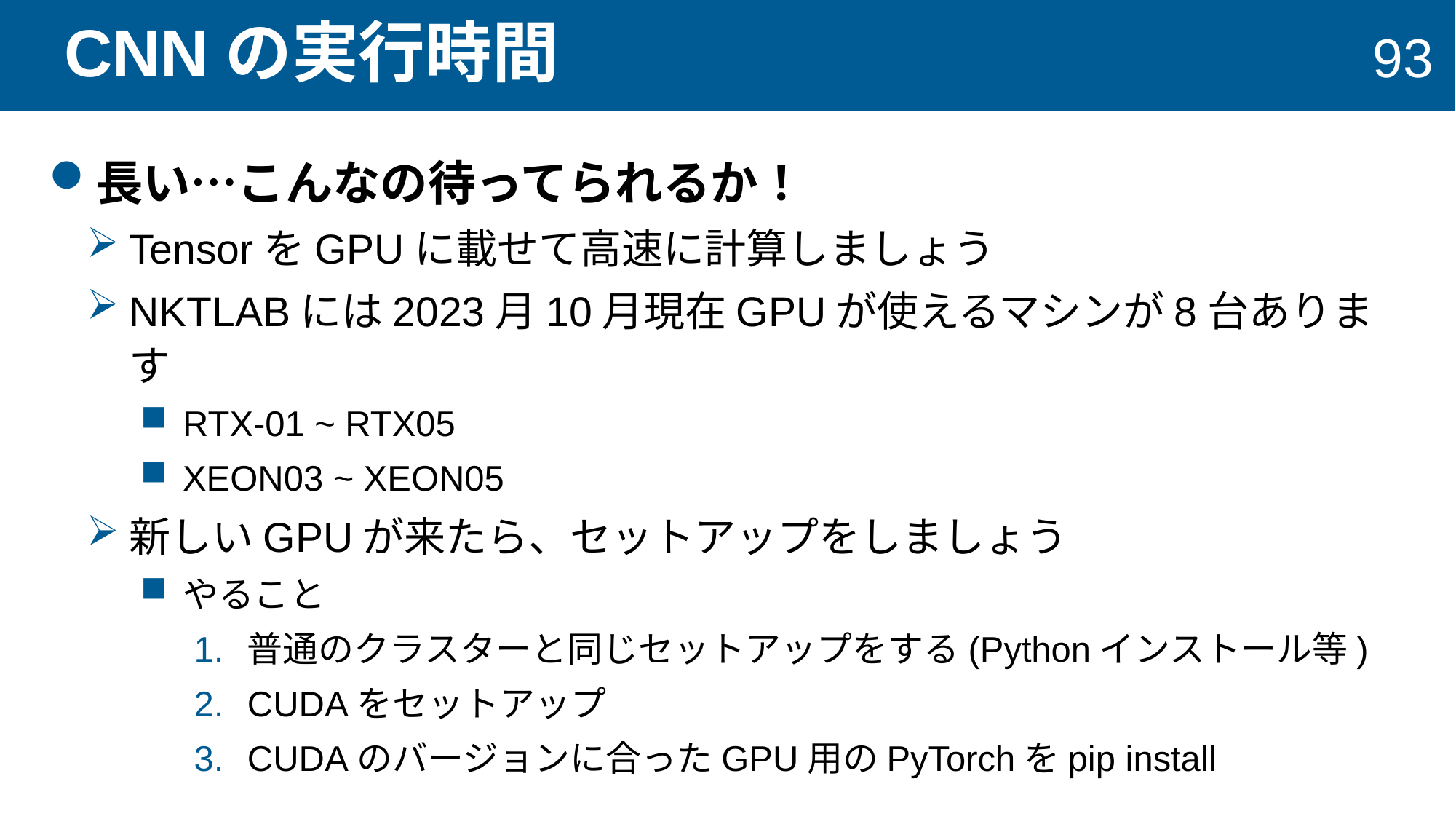

# CNNの実行時間
93
長い…こんなの待ってられるか！
TensorをGPUに載せて高速に計算しましょう
NKTLABには2023月10月現在GPUが使えるマシンが8台あります
RTX-01 ~ RTX05
XEON03 ~ XEON05
新しいGPUが来たら、セットアップをしましょう
やること
普通のクラスターと同じセットアップをする(Pythonインストール等)
CUDAをセットアップ
CUDAのバージョンに合ったGPU用のPyTorchをpip install